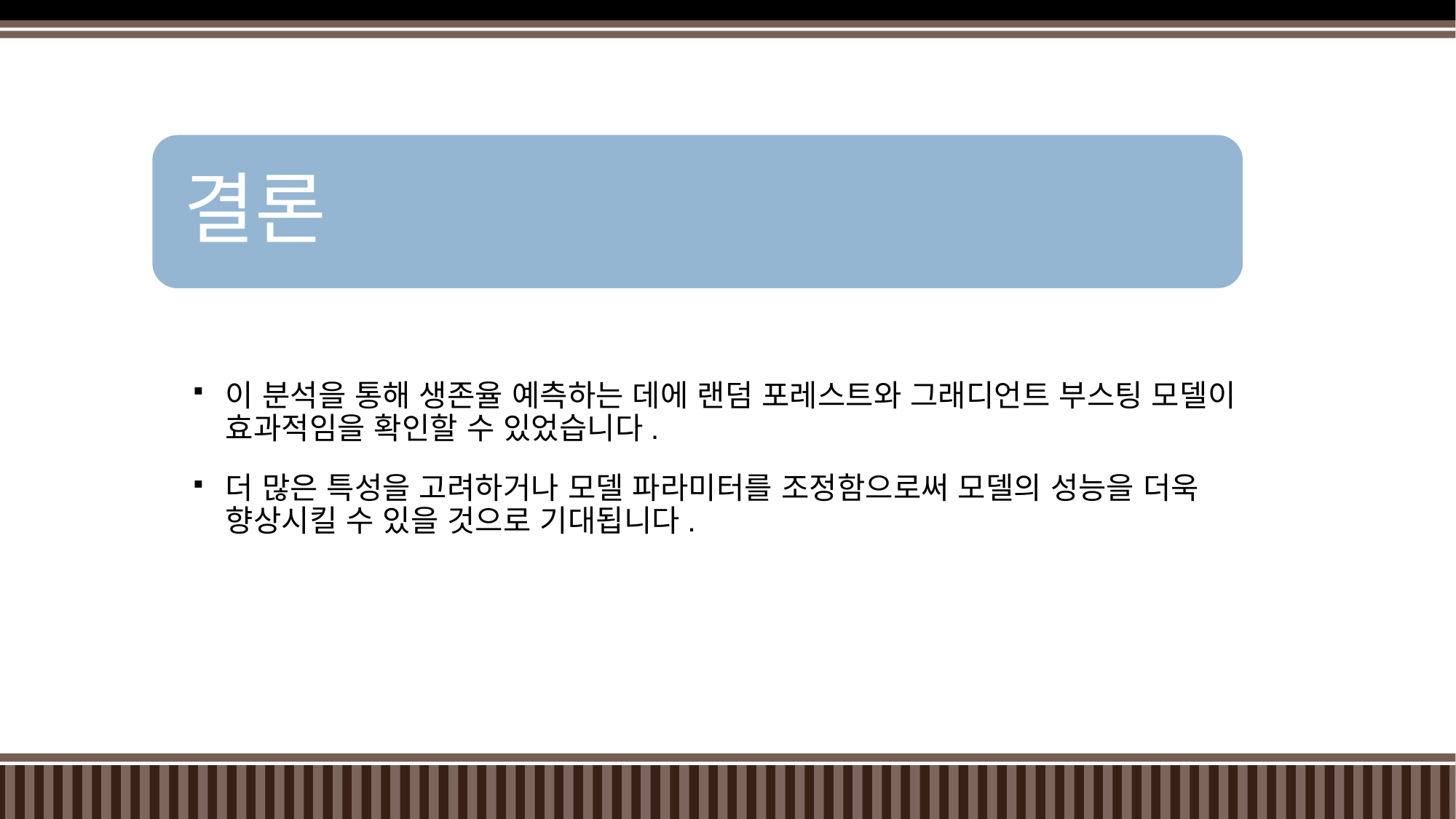

결론

이 분석을 통해 생존율 예측하는 데에 랜덤 포레스트와 그래디언트 부스팅 모델이 효과적임을 확인할 수 있었습니다.
더 많은 특성을 고려하거나 모델 파라미터를 조정함으로써 모델의 성능을 더욱 향상시킬 수 있을 것으로 기대됩니다.